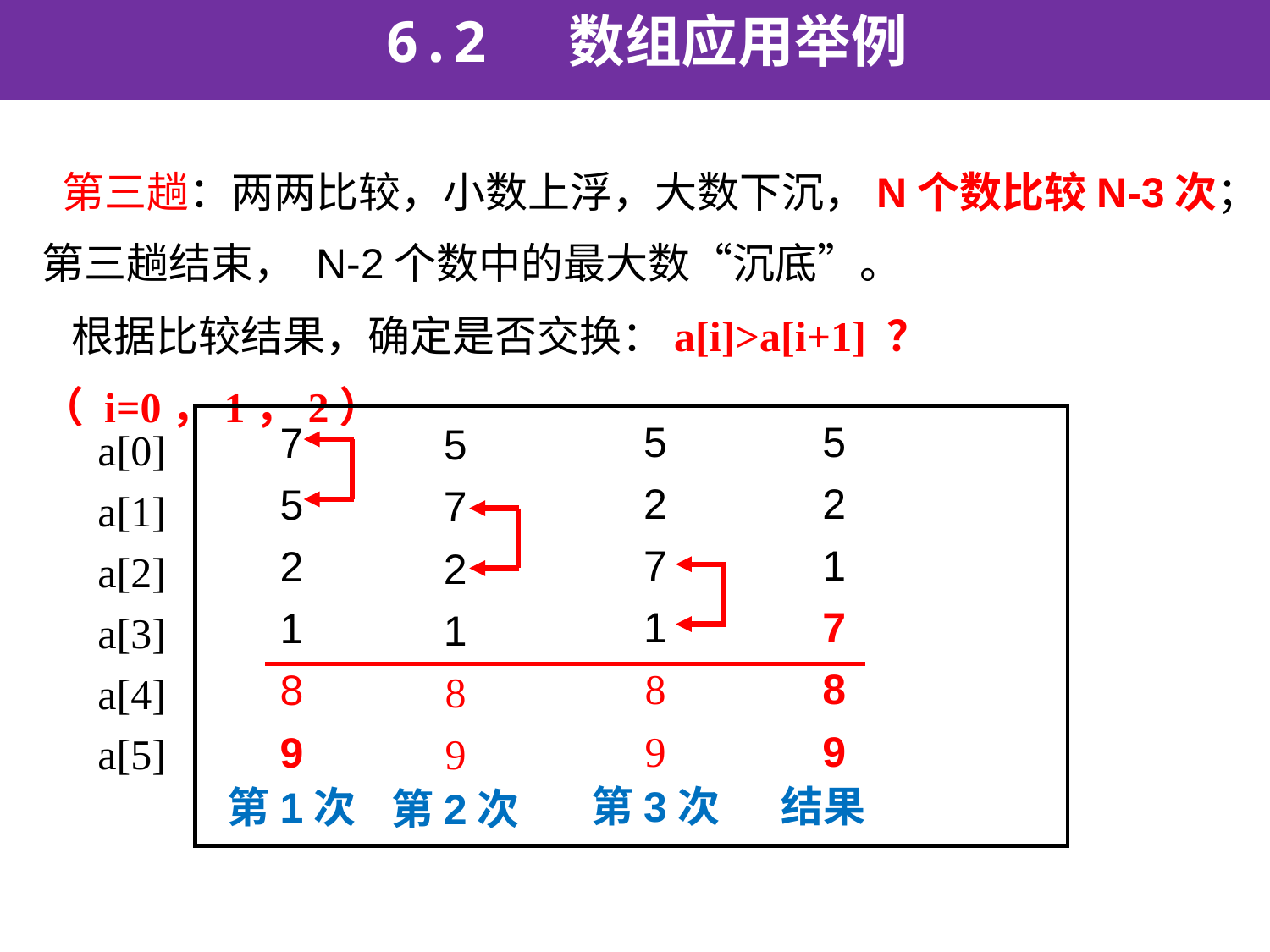

6.2  数组应用举例
 第三趟：两两比较，小数上浮，大数下沉，N个数比较N-3次；第三趟结束， N-2个数中的最大数“沉底”。
  根据比较结果，确定是否交换：a[i]>a[i+1] ？（ i=0，1，2）

a[0]
a[1]
a[2]
a[3]
a[4]
a[5]

5
2
7
1
8
9
第3次
5
2
1
7
8
9
结果
7
5
2
1
8
9
第1次
5
7
2
1
8
9
第2次